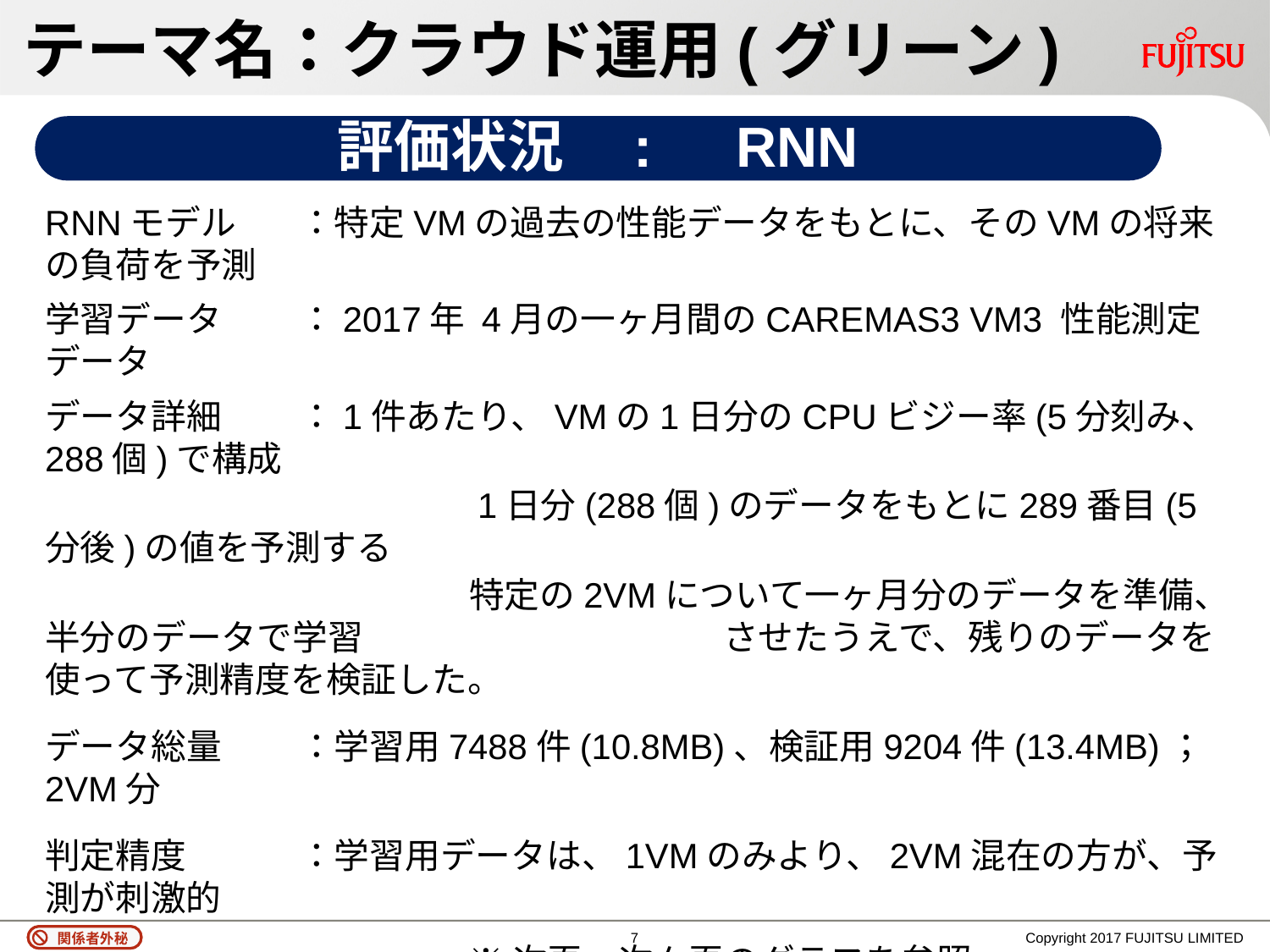

# テーマ名：クラウド運用(グリーン)
評価状況　:　RNN
RNNモデル	：特定VMの過去の性能データをもとに、そのVMの将来の負荷を予測
学習データ	：2017年 4月の一ヶ月間のCAREMAS3 VM3 性能測定データ
データ詳細	：1件あたり、VMの1日分のCPUビジー率(5分刻み、288個)で構成
　　　　　　　　	　 1日分(288個)のデータをもとに289番目(5分後)の値を予測する
			　 特定の2VMについて一ヶ月分のデータを準備、半分のデータで学習			　 させたうえで、残りのデータを使って予測精度を検証した。
データ総量	：学習用7488件(10.8MB)、検証用9204件(13.4MB)；2VM分
判定精度 	：学習用データは、1VMのみより、2VM混在の方が、予測が刺激的
			　 ※ 次頁、次々頁のグラフを参照
学習時間 	：1VMのデータのみの場合は約20分、2VM混在の場合は約40分
評価　　　 	：将来予測に使えそうな感触。
当面は、閾値を使わずにアイドルVMを判定する技術に注力したく、RNNの評価は一旦終了。
7
Copyright 2017 FUJITSU LIMITED